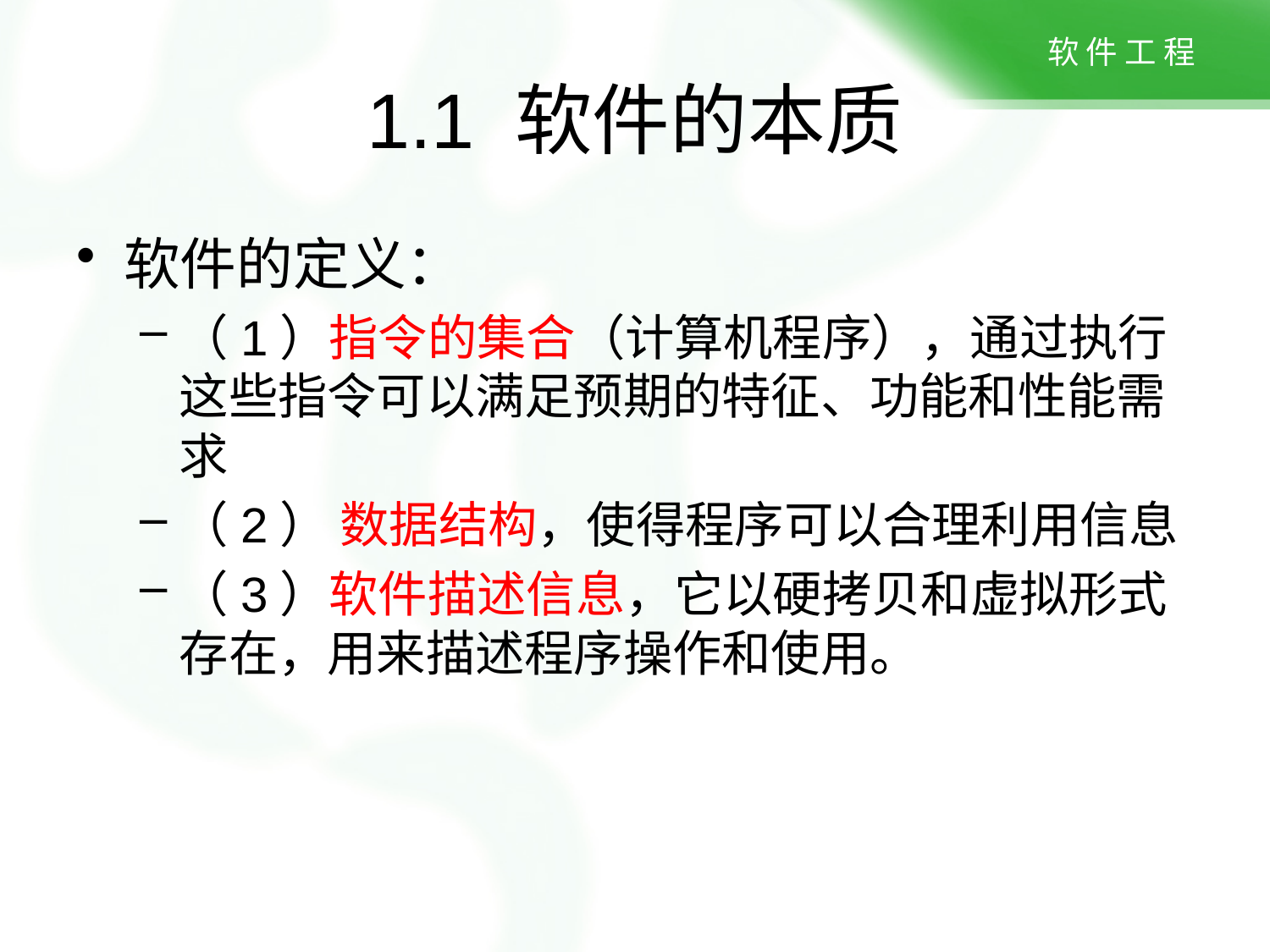

# 1.1 软件的本质
软件的定义：
（1）指令的集合（计算机程序），通过执行这些指令可以满足预期的特征、功能和性能需求
（2） 数据结构，使得程序可以合理利用信息
（3）软件描述信息，它以硬拷贝和虚拟形式存在，用来描述程序操作和使用。